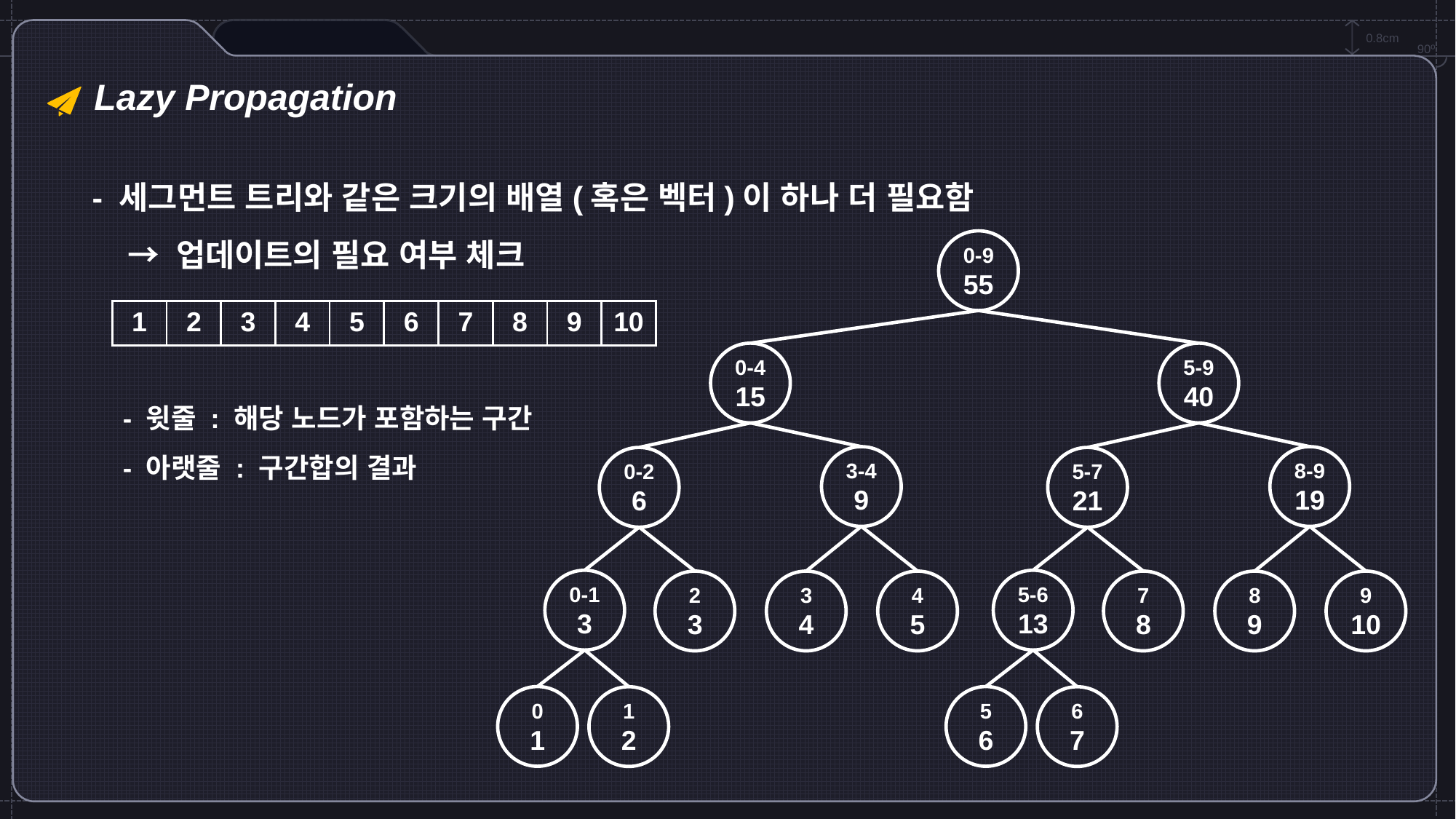

0.8cm
90º

Lazy Propagation

- 세그먼트 트리와 같은 크기의 배열(혹은 벡터)이 하나 더 필요함
    → 업데이트의 필요 여부 체크

0-9
55
0-4
15
5-9
40
3-4
9
8-9
19
0-2
6
5-7
21
0-1
3
5-6
13
2
3
3
4
4
5
7
8
8
9
9
10
0
1
5
6
1
2
6
7
| 1 | 2 | 3 | 4 | 5 | 6 | 7 | 8 | 9 | 10 |
| --- | --- | --- | --- | --- | --- | --- | --- | --- | --- |
- 윗줄 : 해당 노드가 포함하는 구간
- 아랫줄 : 구간합의 결과